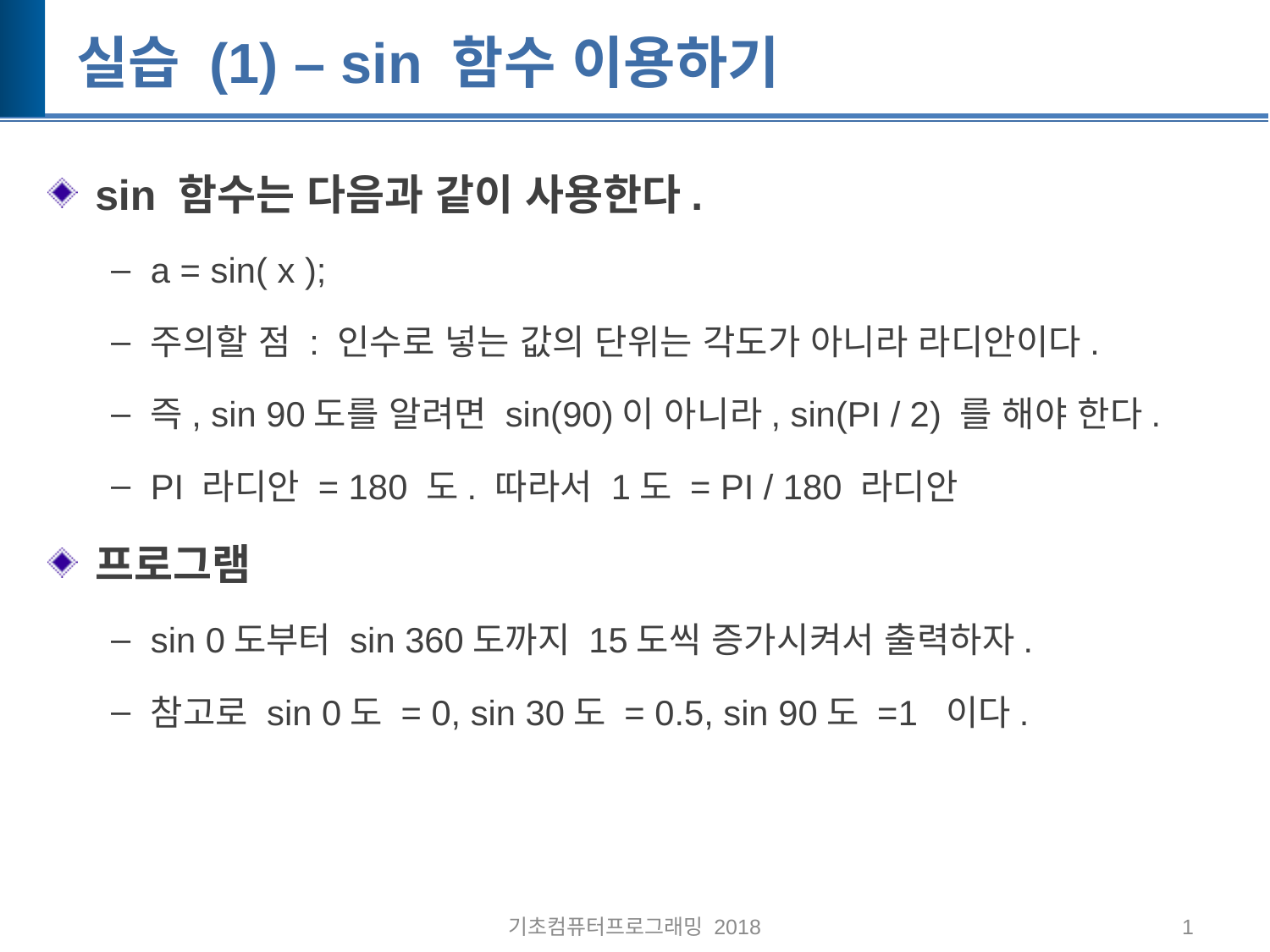

# 실습 (1) – sin 함수 이용하기
sin 함수는 다음과 같이 사용한다.
a = sin( x );
주의할 점 : 인수로 넣는 값의 단위는 각도가 아니라 라디안이다.
즉, sin 90도를 알려면 sin(90)이 아니라, sin(PI / 2) 를 해야 한다.
PI 라디안 = 180 도. 따라서 1도 = PI / 180 라디안
프로그램
sin 0도부터 sin 360도까지 15도씩 증가시켜서 출력하자.
참고로 sin 0도 = 0, sin 30도 = 0.5, sin 90도 =1  이다.
기초컴퓨터프로그래밍 2018
1